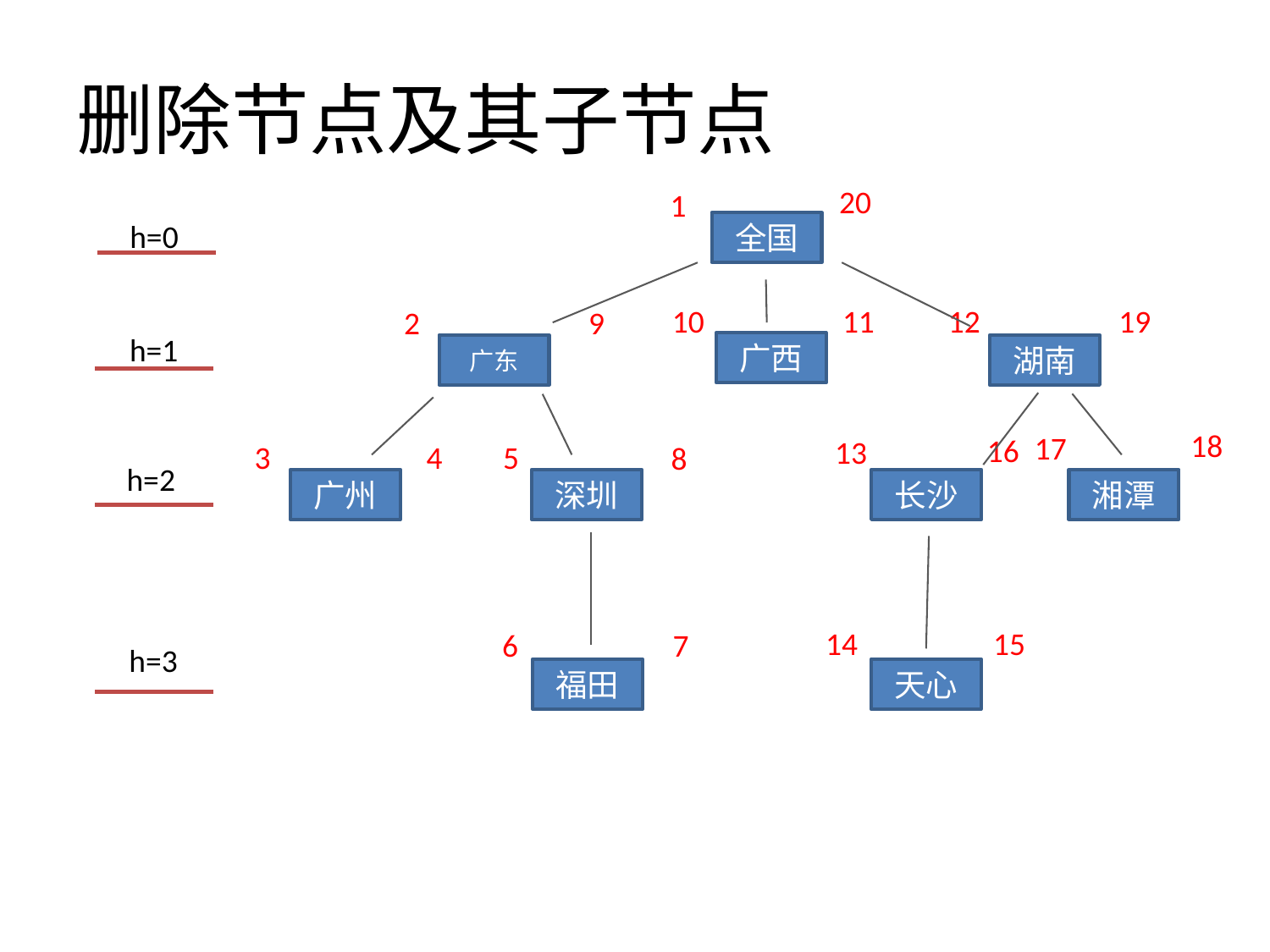

# 删除节点及其子节点
20
1
h=0
全国
广西
湖南
湘潭
长沙
天心
福田
深圳
广东
广州
h=1
h=2
h=3
2
3
4
5
6
7
8
10
9
11
13
14
15
16
12
19
17
18